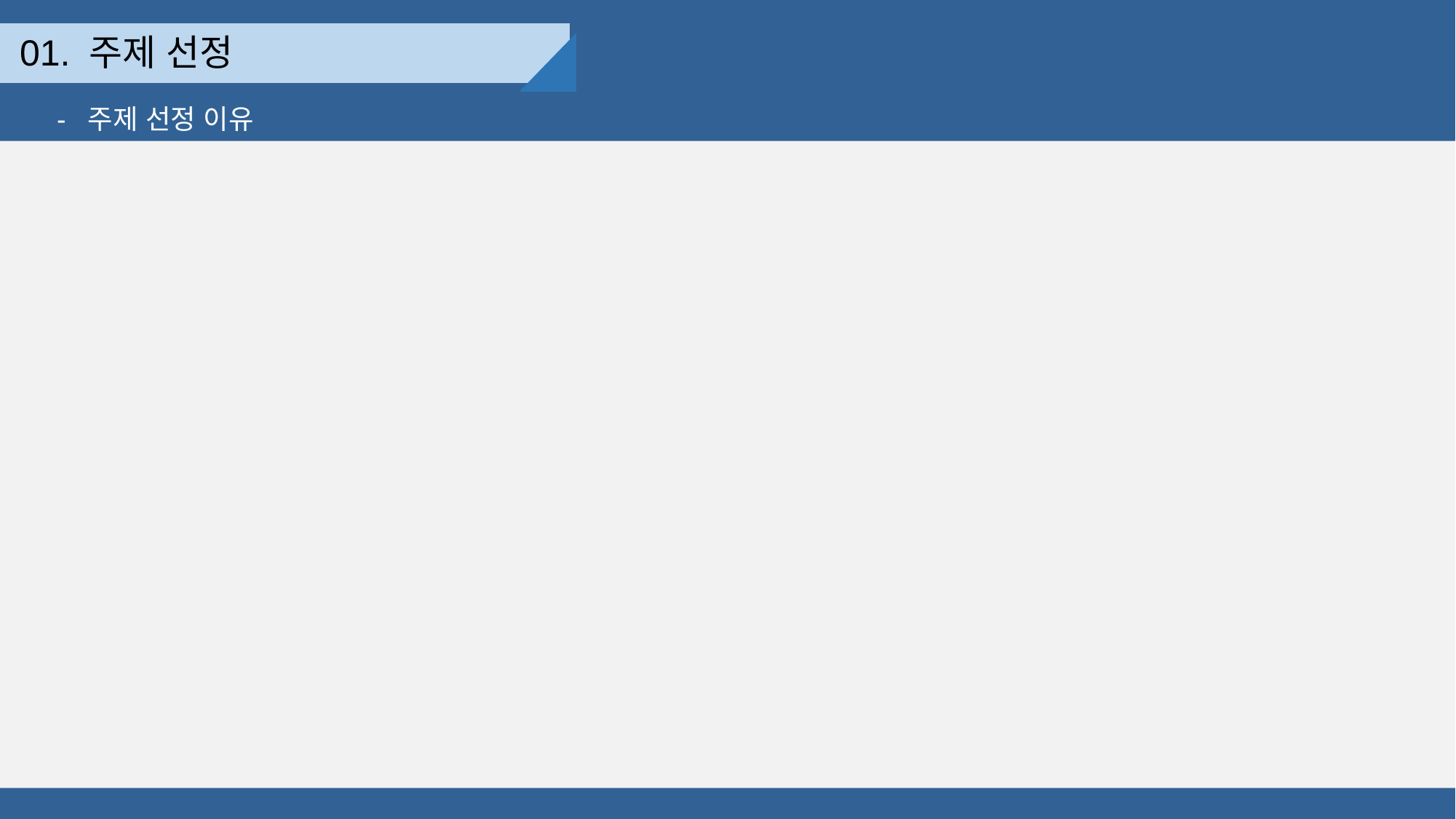

01. 주제 선정

-  주제 선정 이유